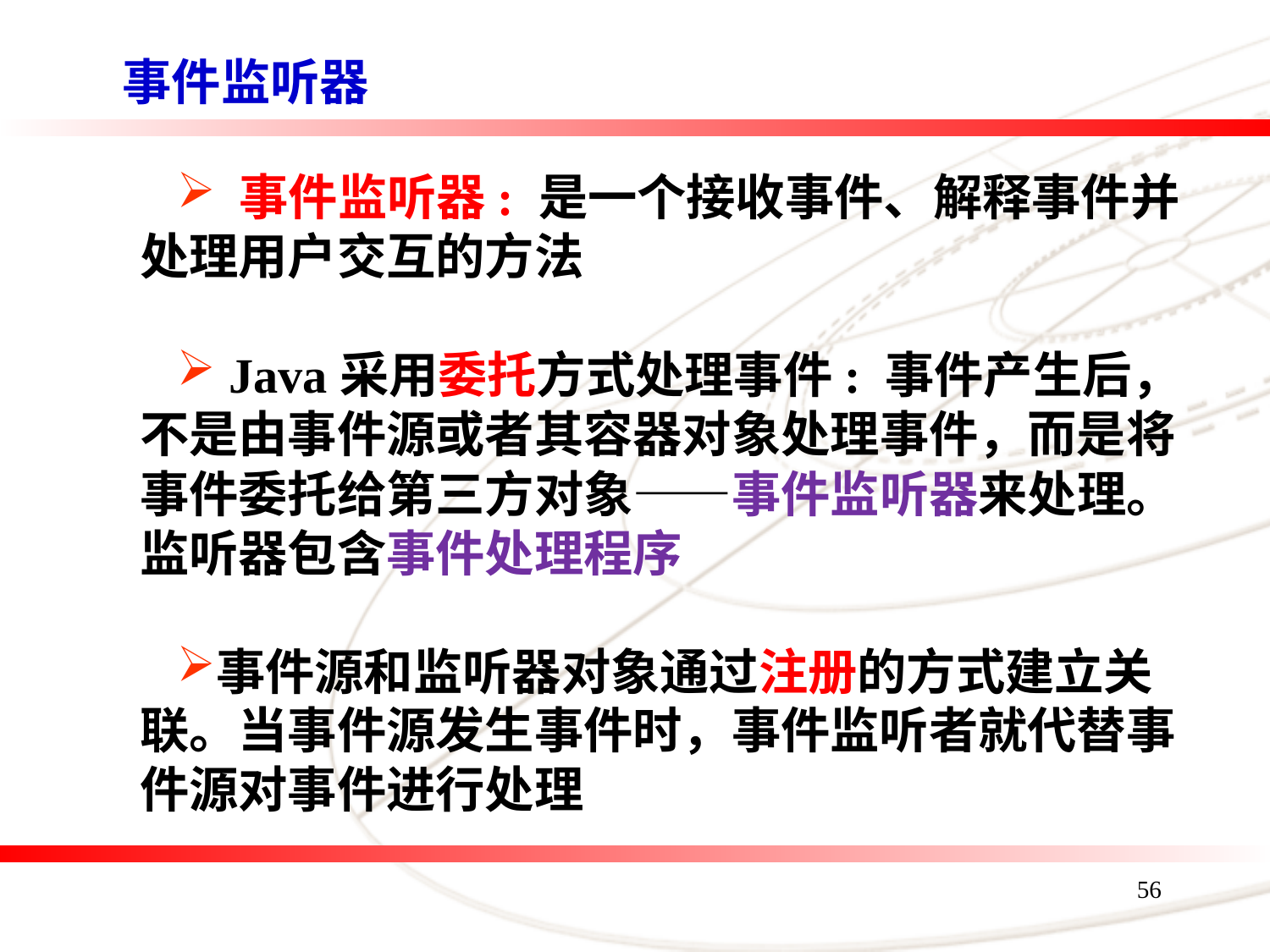

事件监听器
 事件监听器: 是一个接收事件、解释事件并处理用户交互的方法

 Java采用委托方式处理事件: 事件产生后，不是由事件源或者其容器对象处理事件，而是将事件委托给第三方对象——事件监听器来处理。监听器包含事件处理程序

事件源和监听器对象通过注册的方式建立关联。当事件源发生事件时，事件监听者就代替事件源对事件进行处理
56